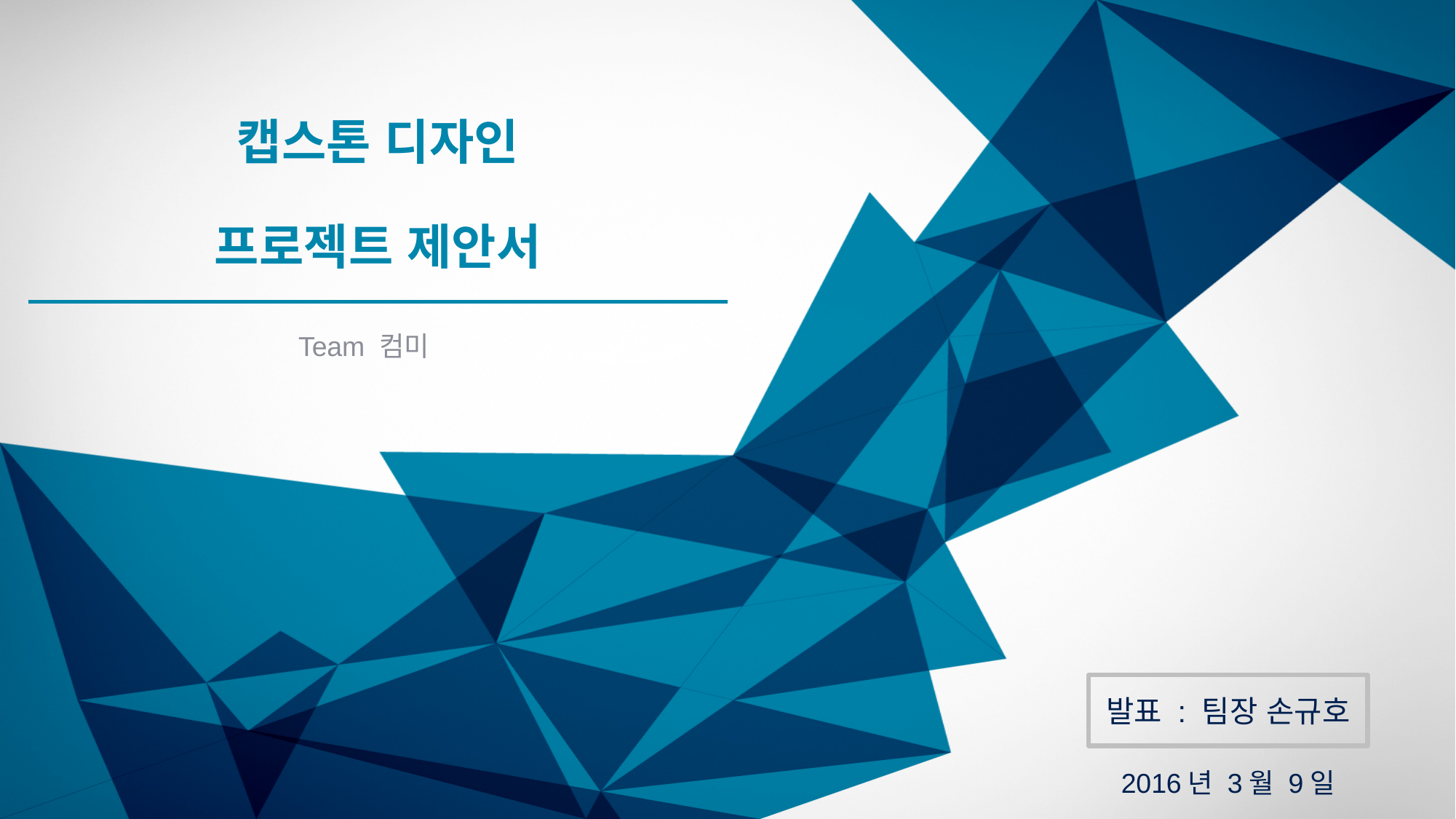

# 캡스톤 디자인 프로젝트 제안서
Team 컴미
발표 : 팀장 손규호
2016년 3월 9일